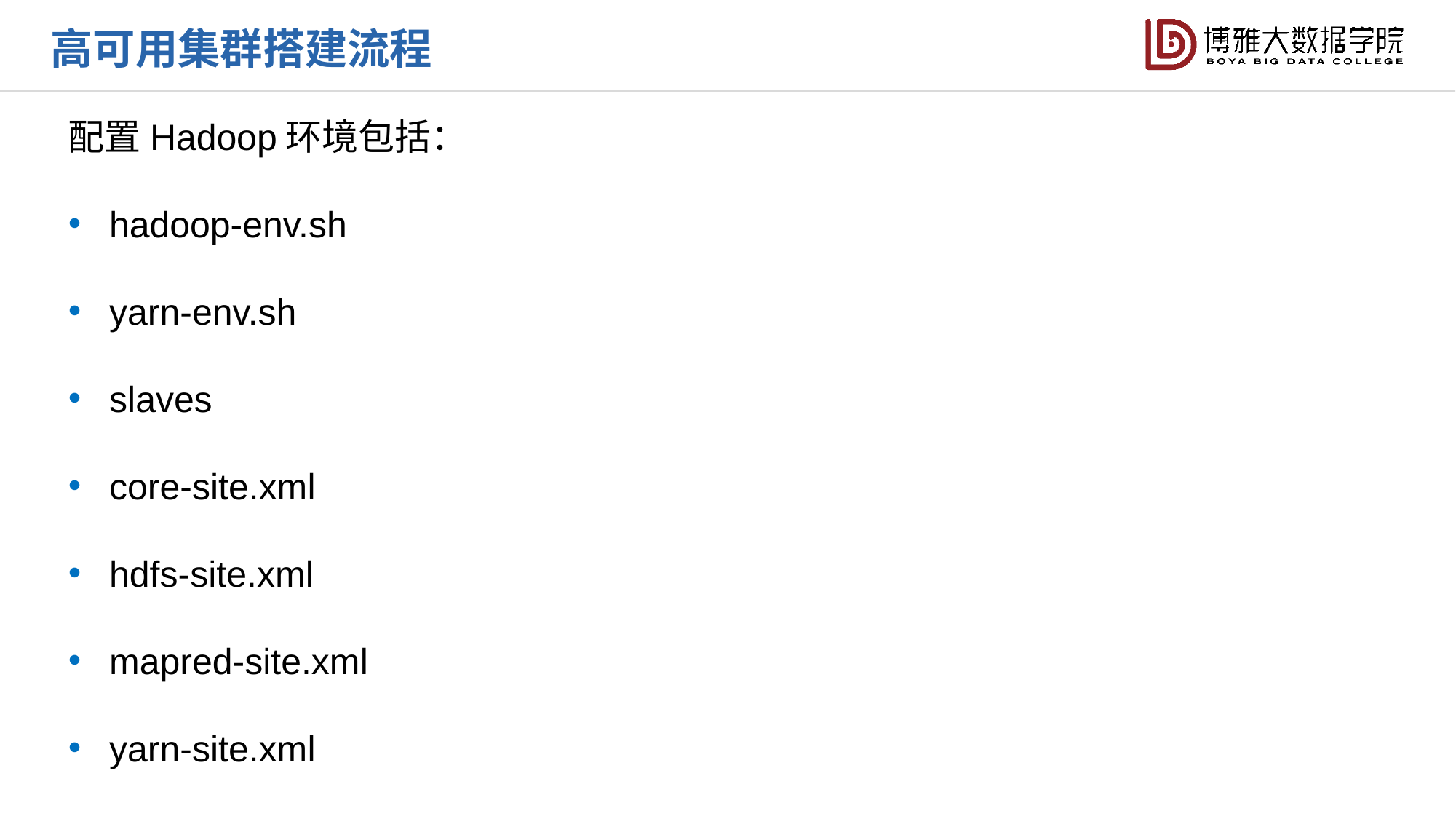

高可用集群搭建流程
配置Hadoop环境包括：

hadoop-env.sh

yarn-env.sh

slaves

core-site.xml

hdfs-site.xml

mapred-site.xml

yarn-site.xml